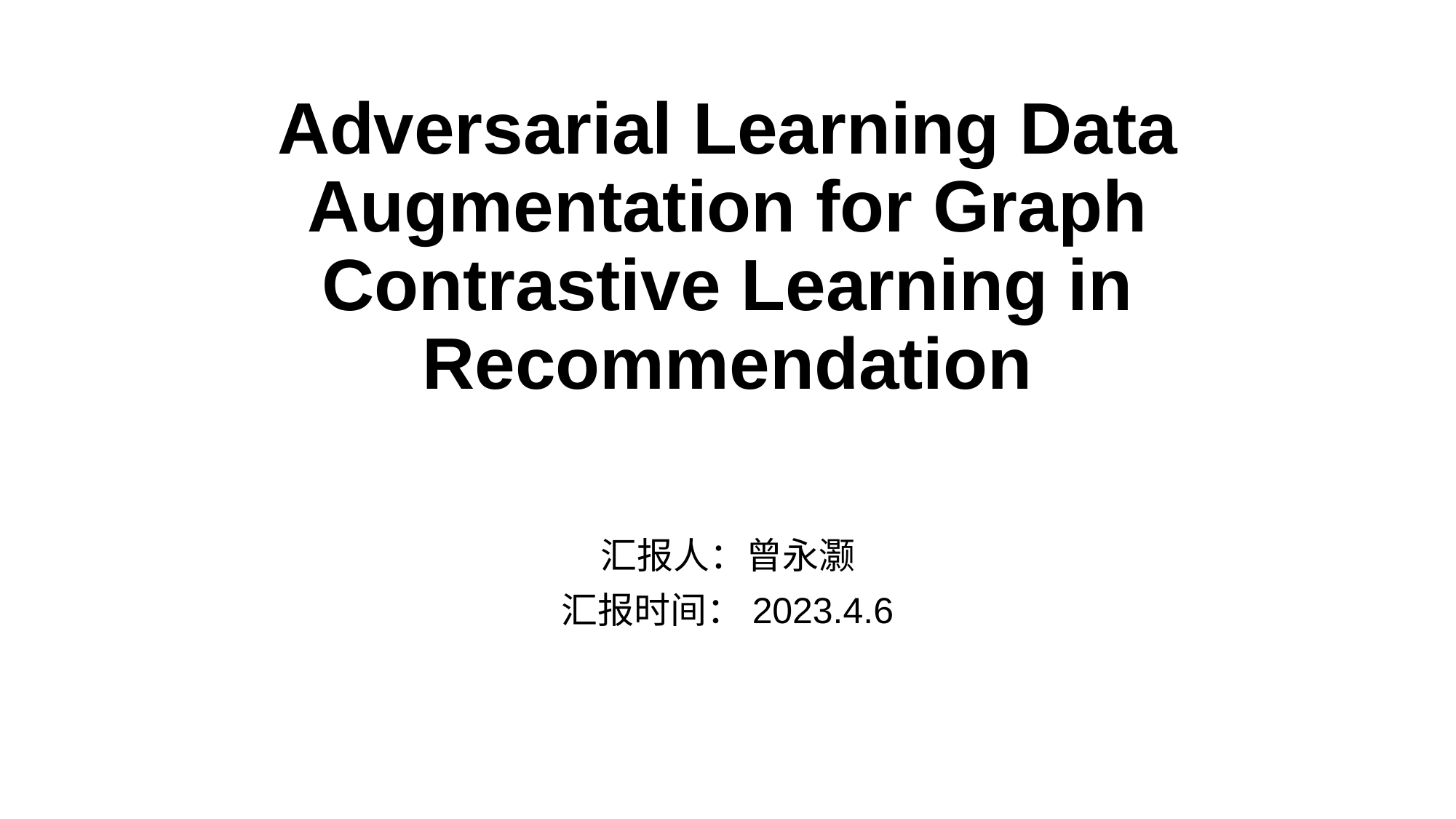

# Adversarial Learning Data Augmentation for Graph Contrastive Learning in Recommendation
汇报人：曾永灏
汇报时间：2023.4.6